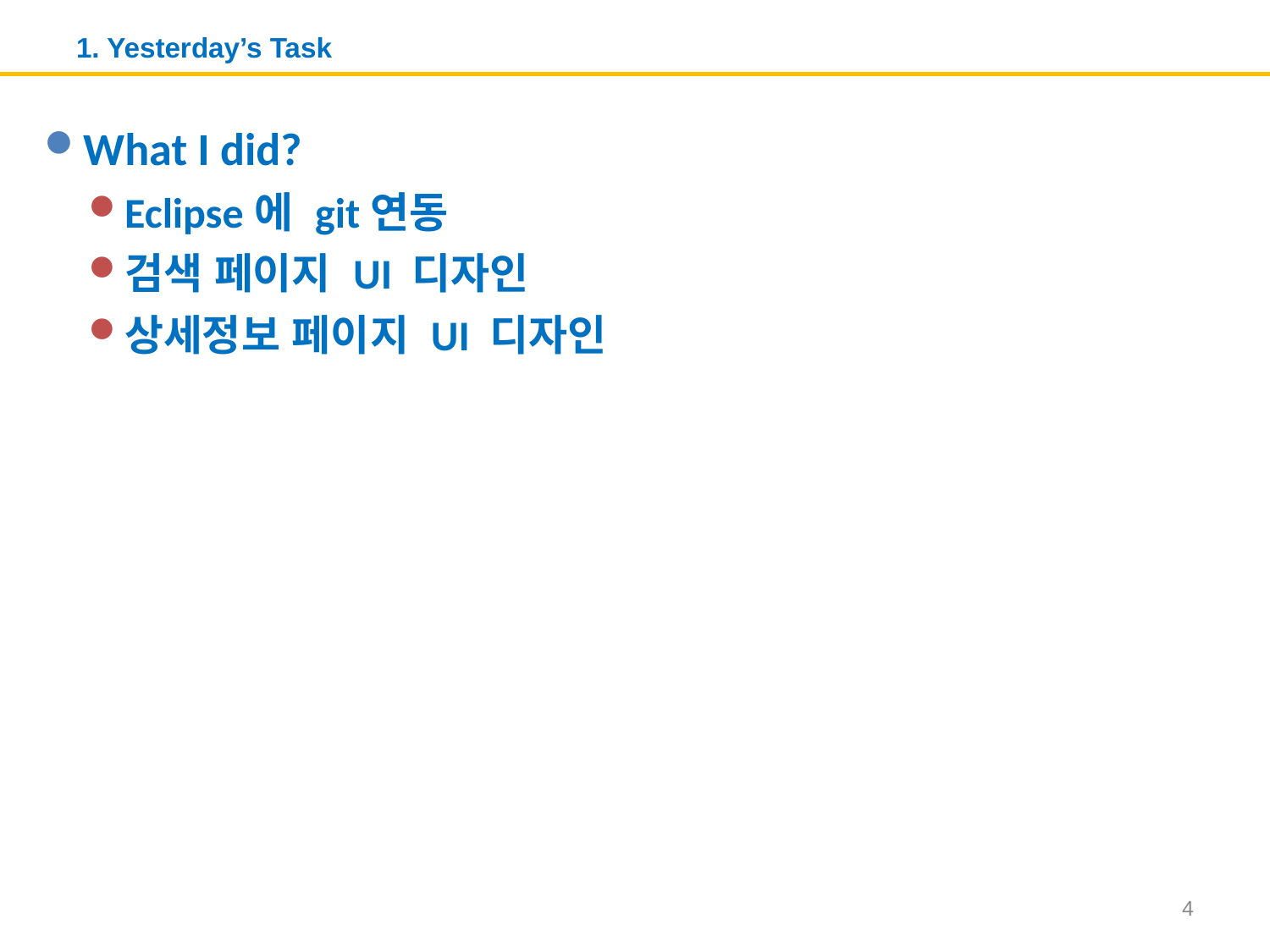

# 1. Yesterday’s Task
What I did?
Eclipse에 git연동
검색 페이지 UI 디자인
상세정보 페이지 UI 디자인

4